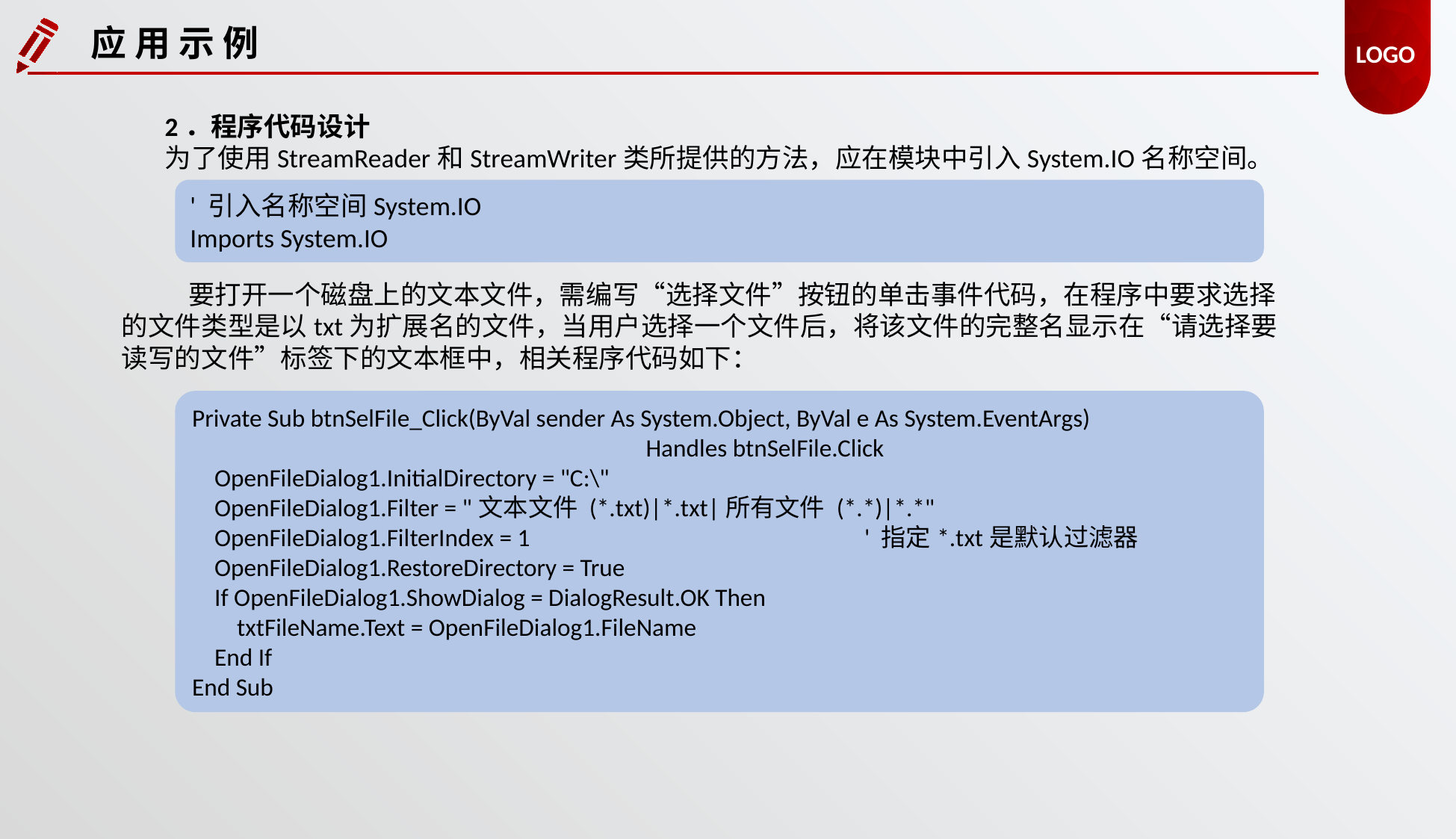

应 用 示 例
2．程序代码设计
为了使用StreamReader和StreamWriter类所提供的方法，应在模块中引入System.IO名称空间。
' 引入名称空间System.IO
Imports System.IO
要打开一个磁盘上的文本文件，需编写“选择文件”按钮的单击事件代码，在程序中要求选择的文件类型是以txt为扩展名的文件，当用户选择一个文件后，将该文件的完整名显示在“请选择要读写的文件”标签下的文本框中，相关程序代码如下：
Private Sub btnSelFile_Click(ByVal sender As System.Object, ByVal e As System.EventArgs)
				 Handles btnSelFile.Click
    OpenFileDialog1.InitialDirectory = "C:\"
    OpenFileDialog1.Filter = "文本文件 (*.txt)|*.txt|所有文件 (*.*)|*.*"
    OpenFileDialog1.FilterIndex = 1 			' 指定*.txt是默认过滤器
    OpenFileDialog1.RestoreDirectory = True
    If OpenFileDialog1.ShowDialog = DialogResult.OK Then
        txtFileName.Text = OpenFileDialog1.FileName
    End If
End Sub